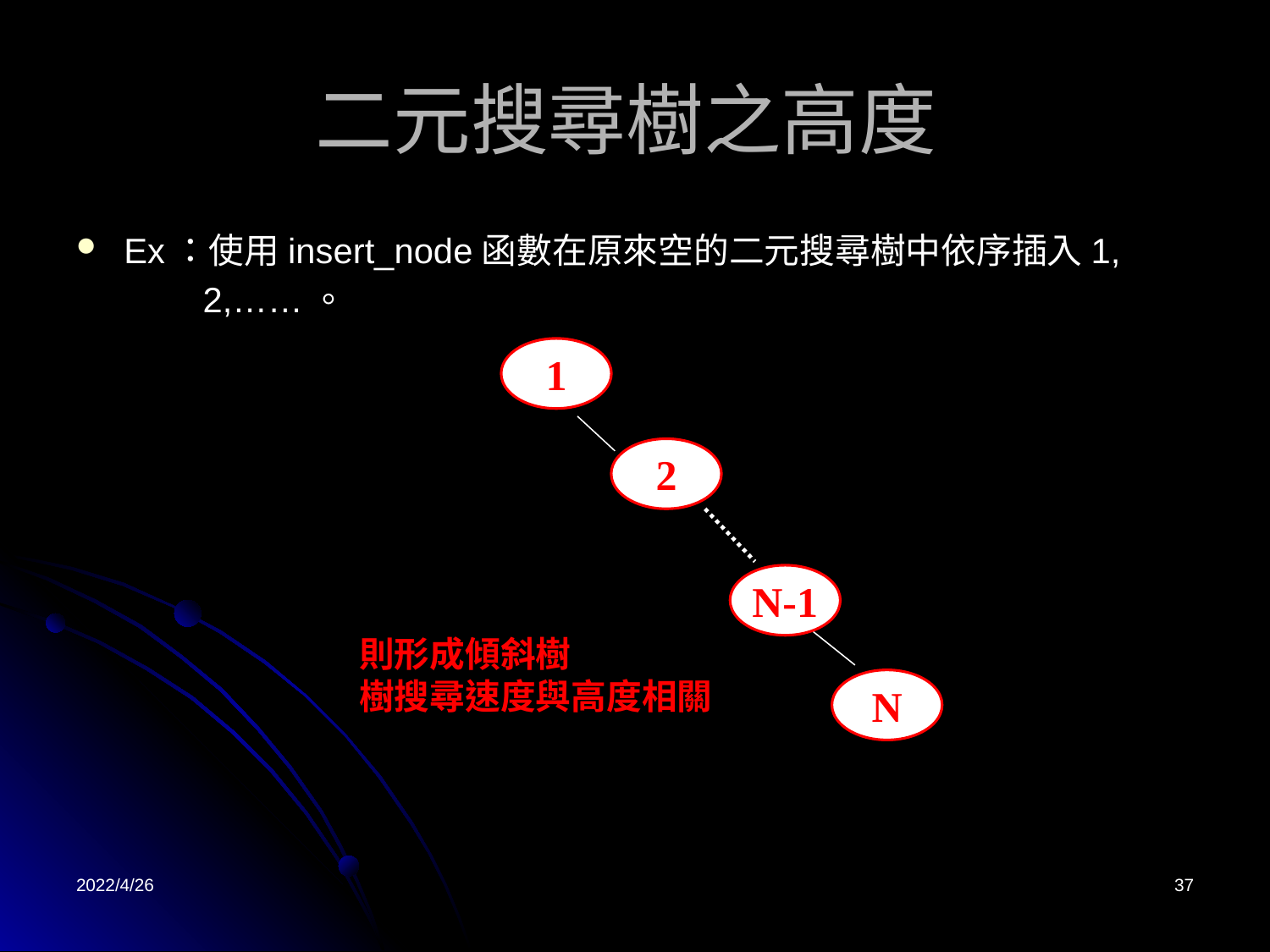

# 二元搜尋樹之高度
Ex：使用insert_node函數在原來空的二元搜尋樹中依序插入1,
             2,……。

1
2

N-1
則形成傾斜樹
樹搜尋速度與高度相關
N
2022/4/26
37